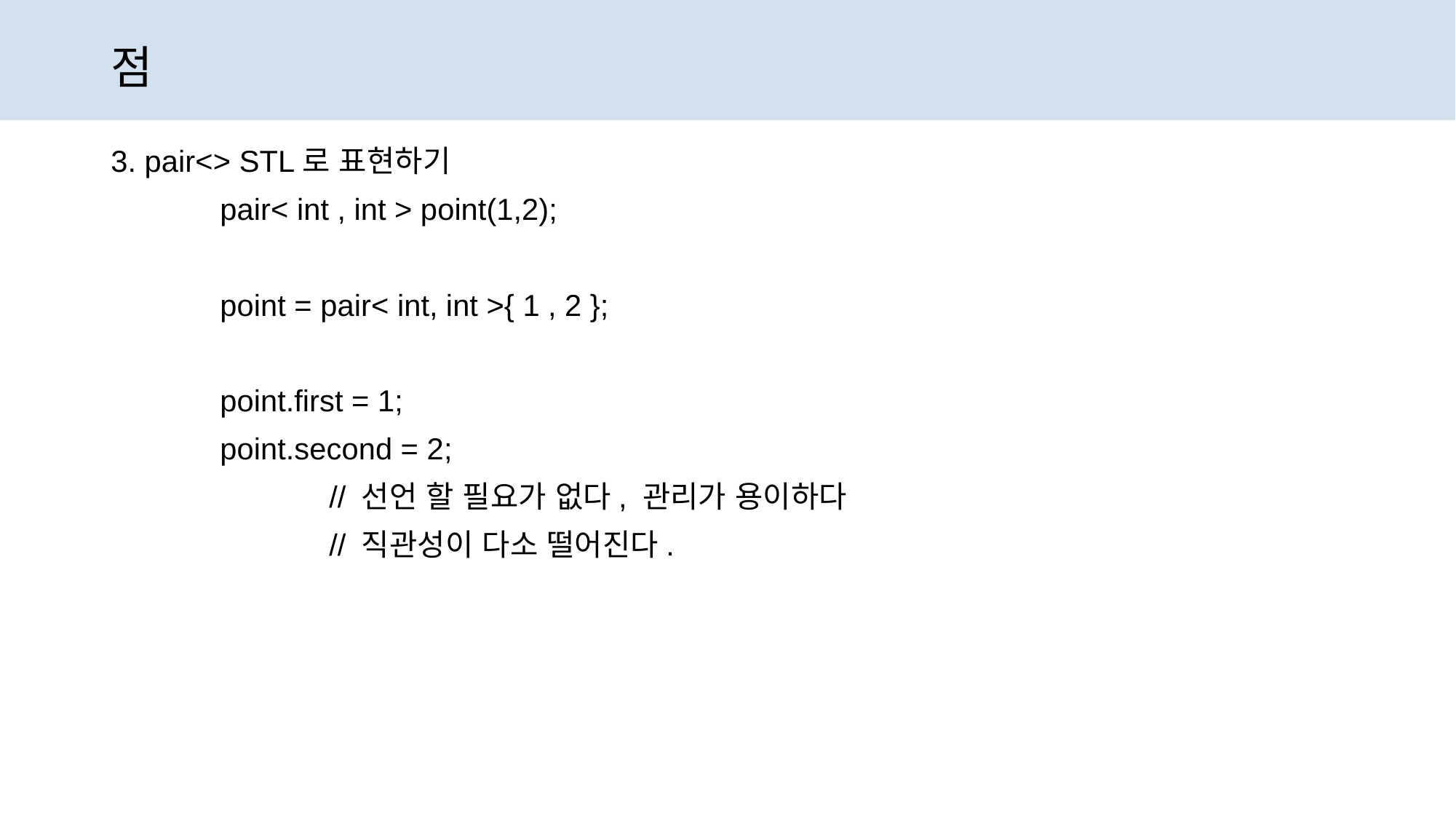

# 점
3. pair<> STL로 표현하기
	pair< int , int > point(1,2);

	point = pair< int, int >{ 1 , 2 };

	point.first = 1;
	point.second = 2;
		// 선언 할 필요가 없다, 관리가 용이하다
		// 직관성이 다소 떨어진다.